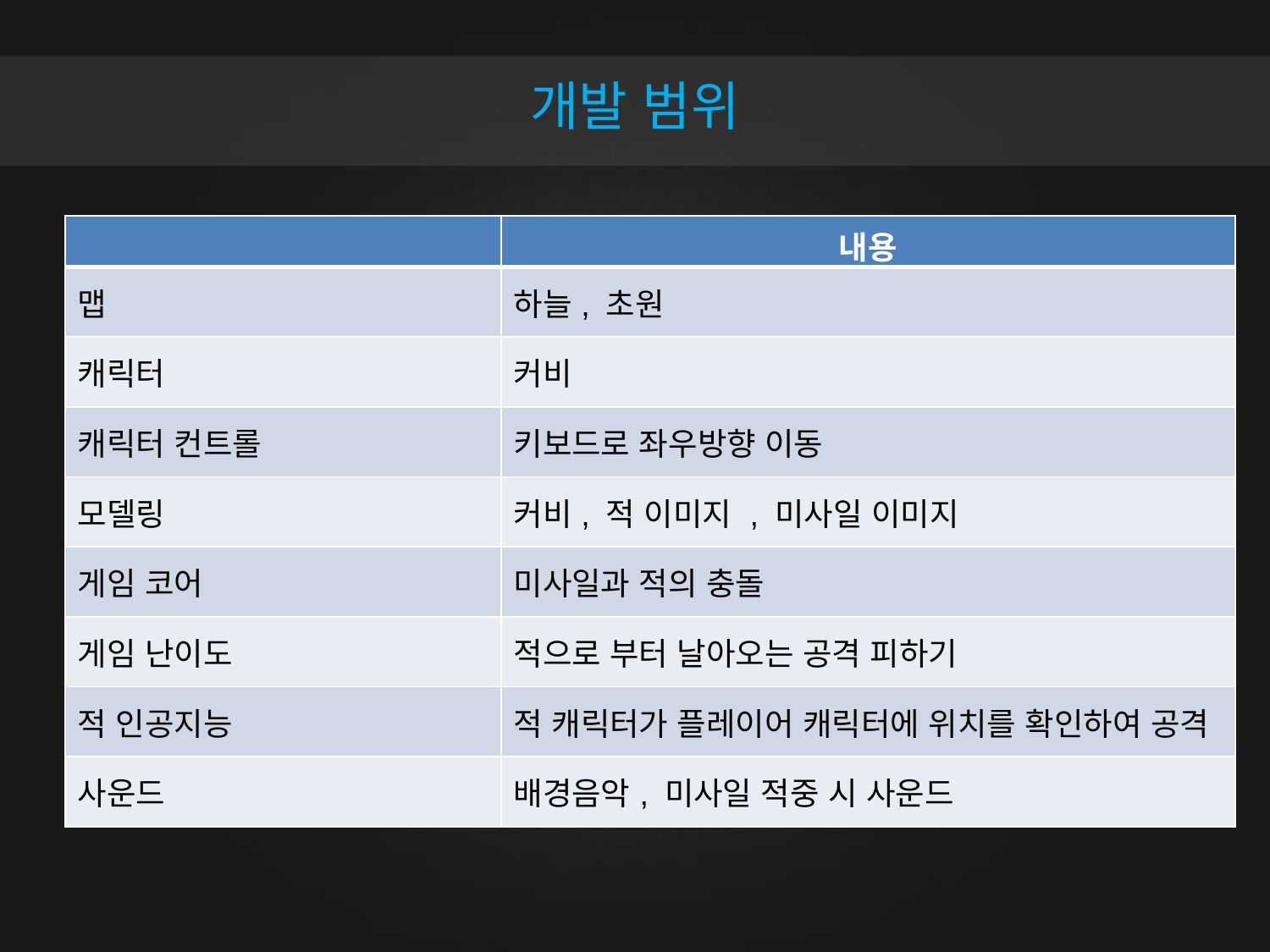

개발 범위
|  | 내용 |
| --- | --- |
| 맵 | 하늘, 초원 |
| 캐릭터 | 커비 |
| 캐릭터 컨트롤 | 키보드로 좌우방향 이동 |
| 모델링 | 커비, 적 이미지 , 미사일 이미지 |
| 게임 코어 | 미사일과 적의 충돌 |
| 게임 난이도 | 적으로 부터 날아오는 공격 피하기 |
| 적 인공지능 | 적 캐릭터가 플레이어 캐릭터에 위치를 확인하여 공격 |
| 사운드 | 배경음악, 미사일 적중 시 사운드 |